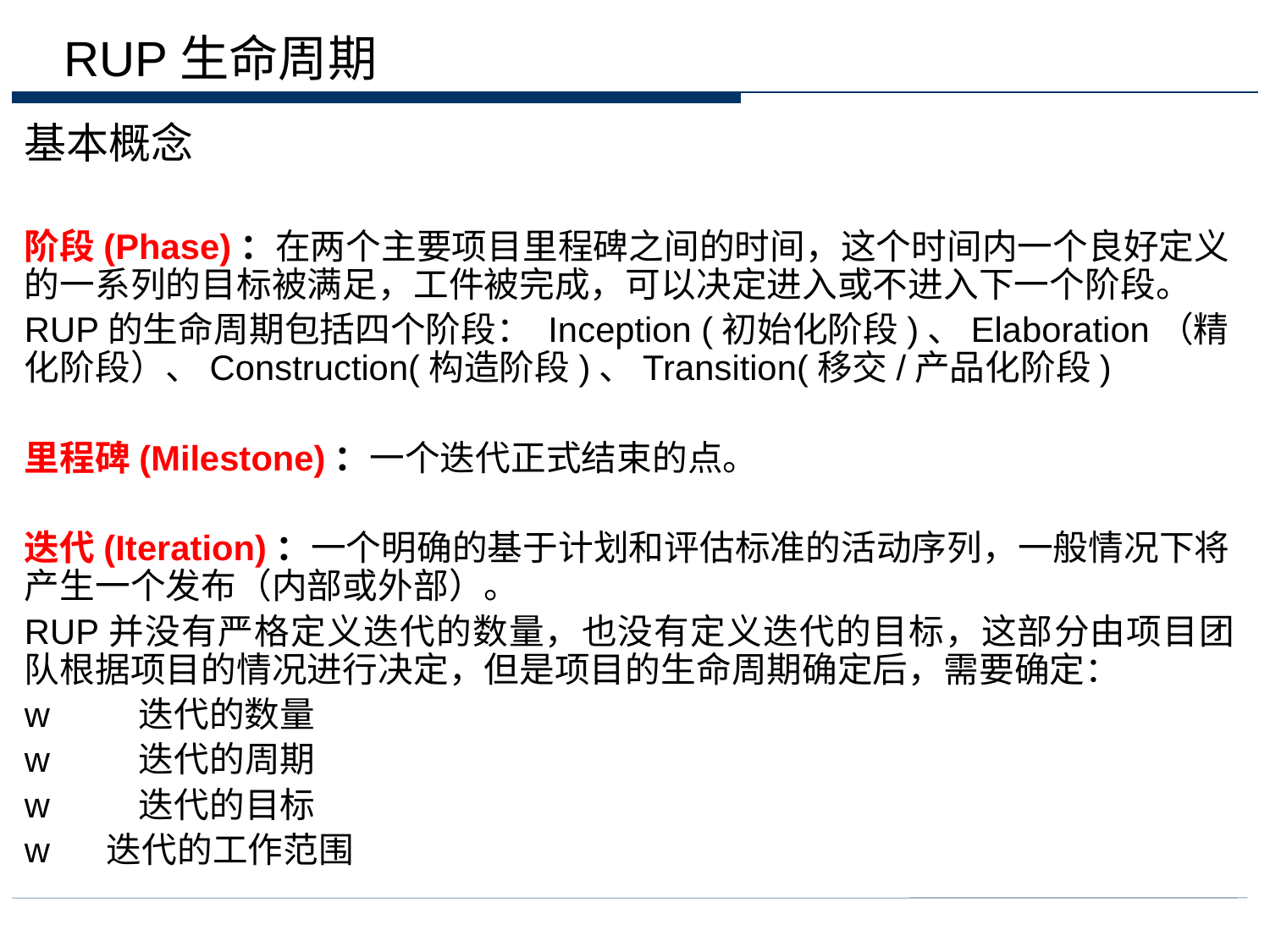

# RUP生命周期
基本概念

阶段(Phase)：在两个主要项目里程碑之间的时间，这个时间内一个良好定义的一系列的目标被满足，工件被完成，可以决定进入或不进入下一个阶段。
RUP的生命周期包括四个阶段： Inception (初始化阶段)、Elaboration（精化阶段）、Construction(构造阶段)、Transition(移交/产品化阶段)

里程碑(Milestone)：一个迭代正式结束的点。

迭代(Iteration)：一个明确的基于计划和评估标准的活动序列，一般情况下将产生一个发布（内部或外部）。
RUP并没有严格定义迭代的数量，也没有定义迭代的目标，这部分由项目团队根据项目的情况进行决定，但是项目的生命周期确定后，需要确定：
w         迭代的数量
w         迭代的周期
w         迭代的目标
w     迭代的工作范围

28